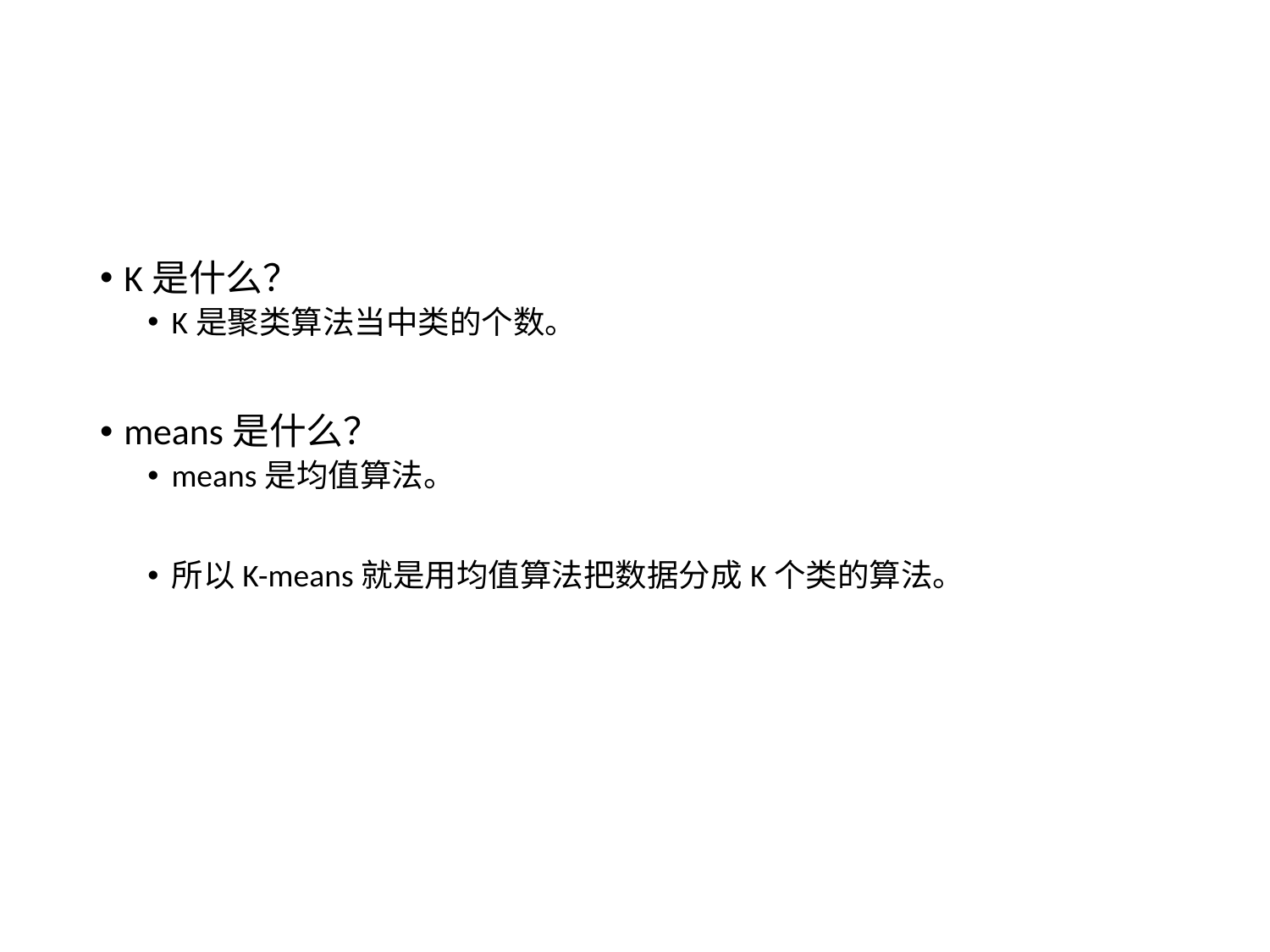

#
K是什么？
K是聚类算法当中类的个数。

means是什么？
means是均值算法。

所以K-means就是用均值算法把数据分成K个类的算法。